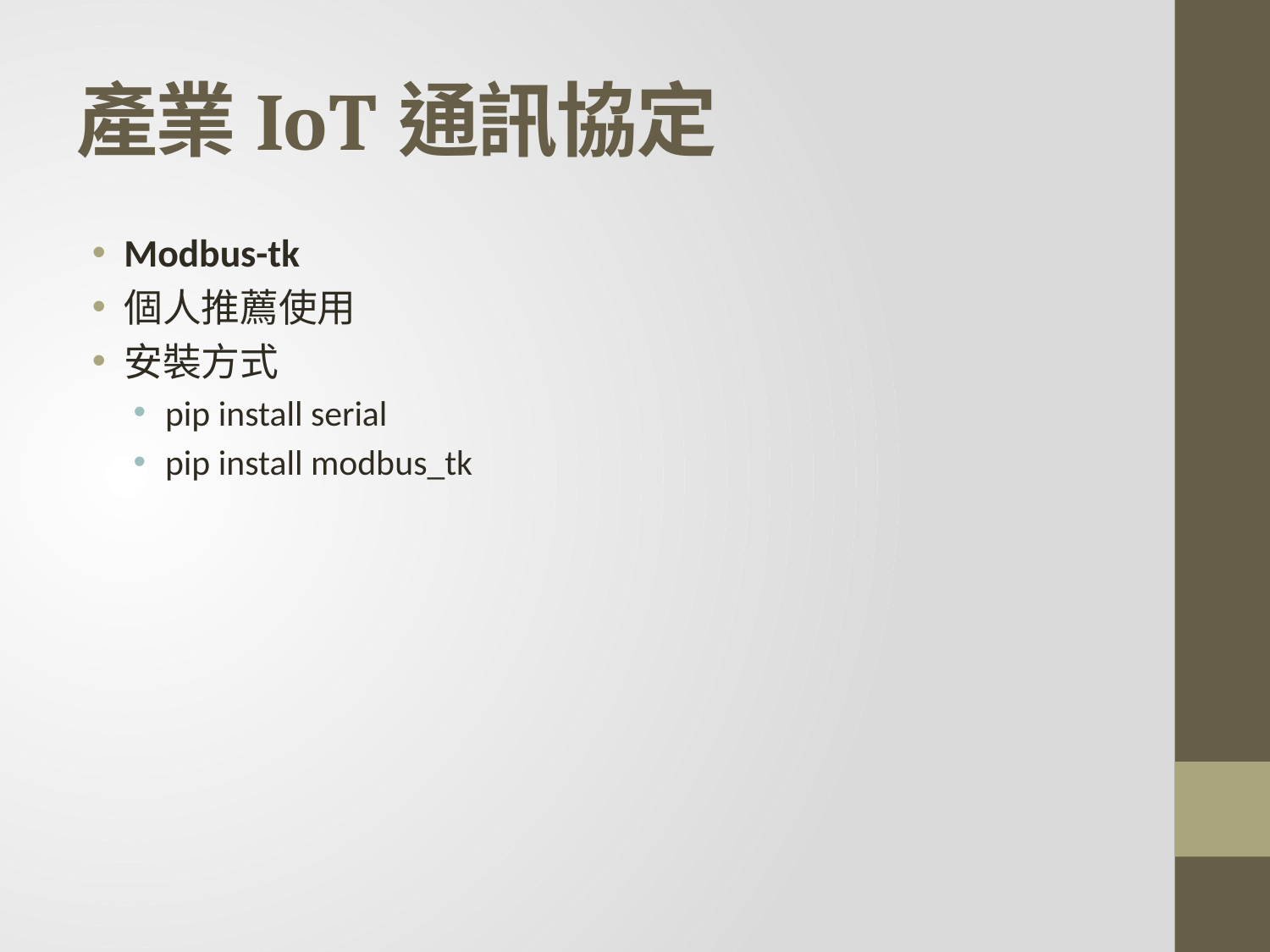

# 產業IoT通訊協定
Modbus-tk
個人推薦使用
安裝方式
pip install serial
pip install modbus_tk